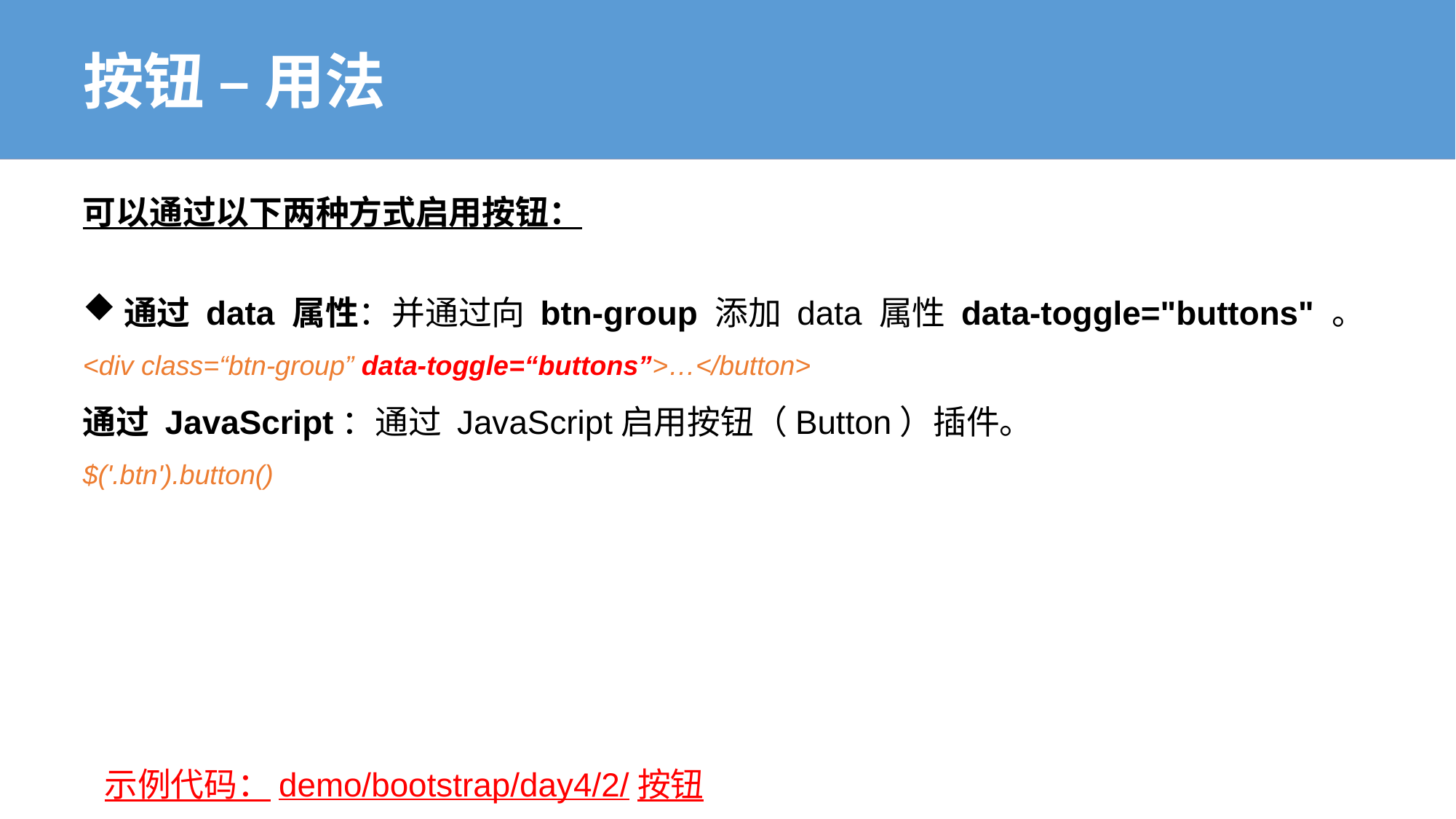

# 按钮 – 用法
可以通过以下两种方式启用按钮：

通过 data 属性：并通过向 btn-group 添加 data 属性 data-toggle="buttons" 。
<div class=“btn-group” data-toggle=“buttons”>…</button>
通过 JavaScript：通过 JavaScript启用按钮（Button）插件。
$('.btn').button()
示例代码：demo/bootstrap/day4/2/按钮